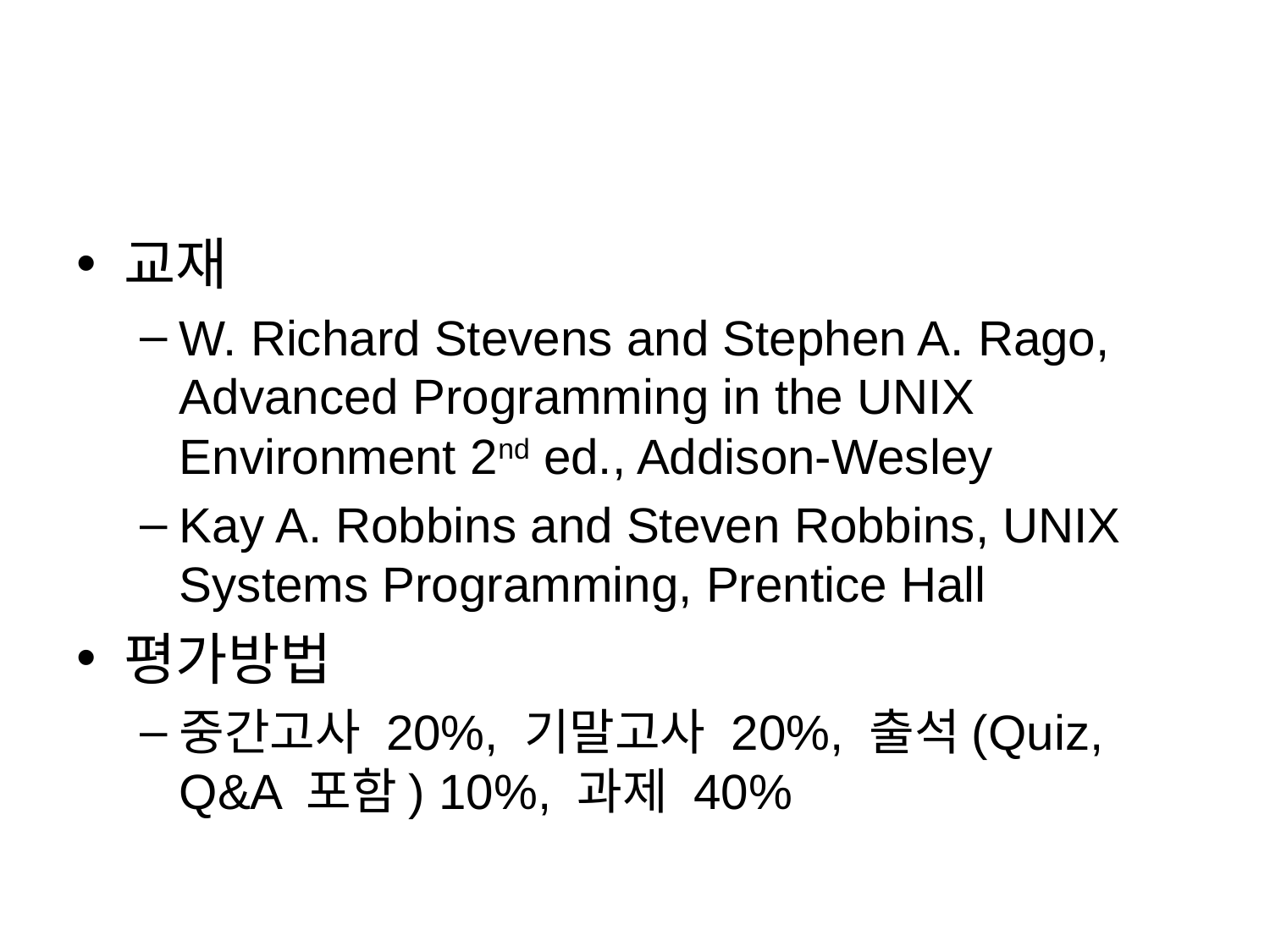

#
교재
W. Richard Stevens and Stephen A. Rago, Advanced Programming in the UNIX Environment 2nd ed., Addison-Wesley
Kay A. Robbins and Steven Robbins, UNIX Systems Programming, Prentice Hall
평가방법
중간고사 20%, 기말고사 20%, 출석(Quiz, Q&A 포함) 10%, 과제 40%